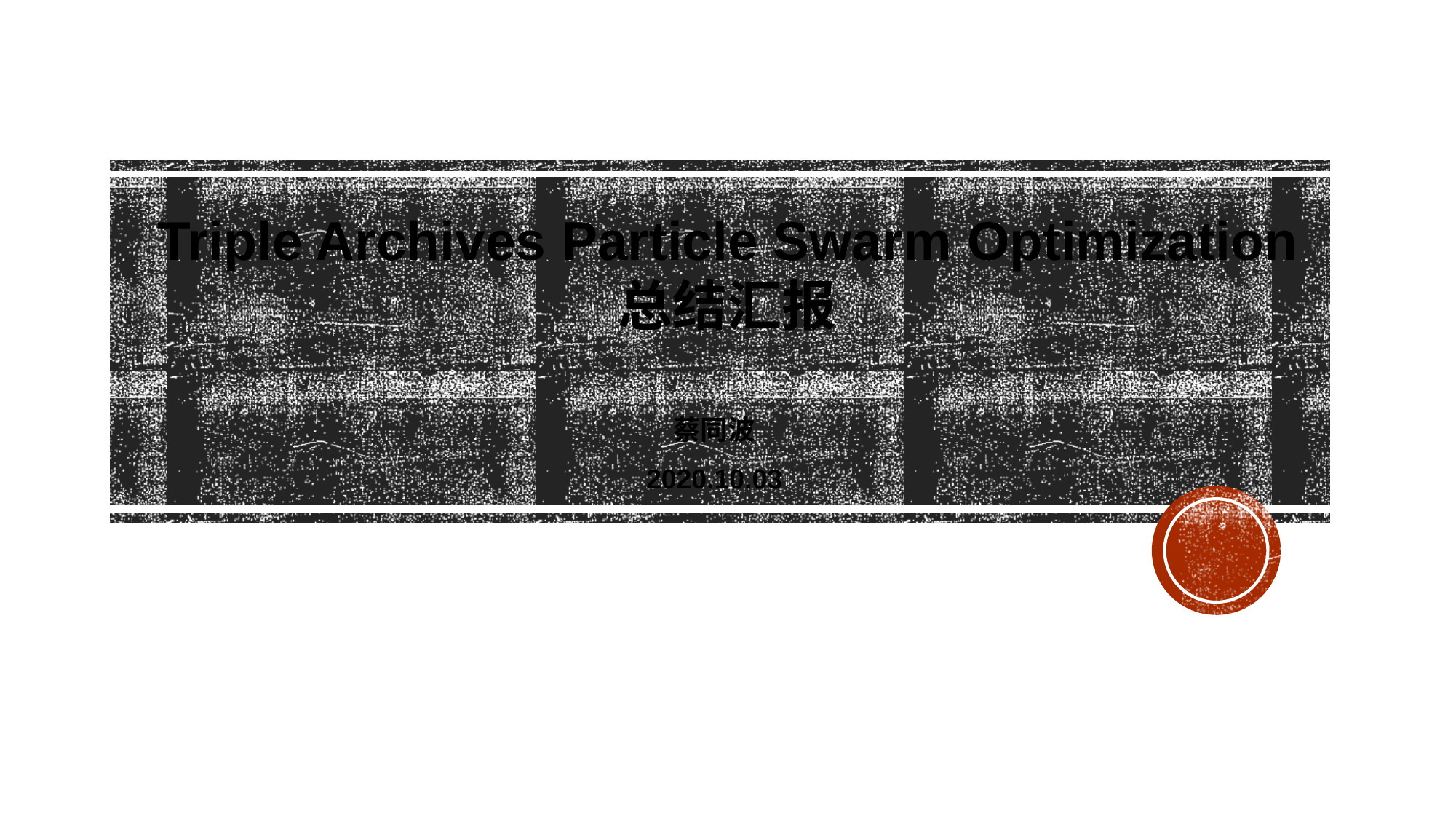

Triple Archives Particle Swarm Optimization
总结汇报
蔡同波
2020.10.03